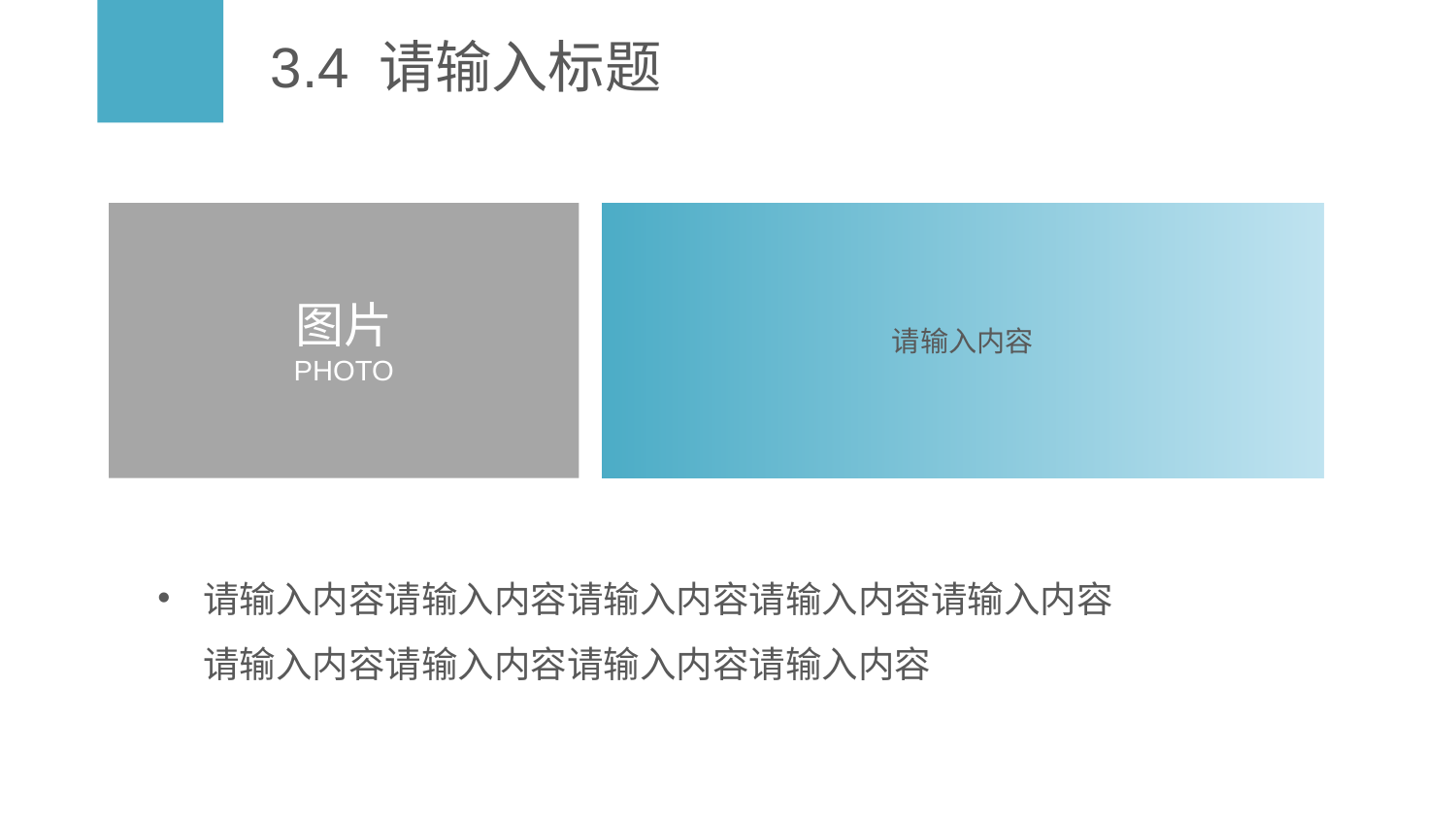

# 3.4 请输入标题
图片
PHOTO
请输入内容
请输入内容请输入内容请输入内容请输入内容请输入内容请输入内容请输入内容请输入内容请输入内容